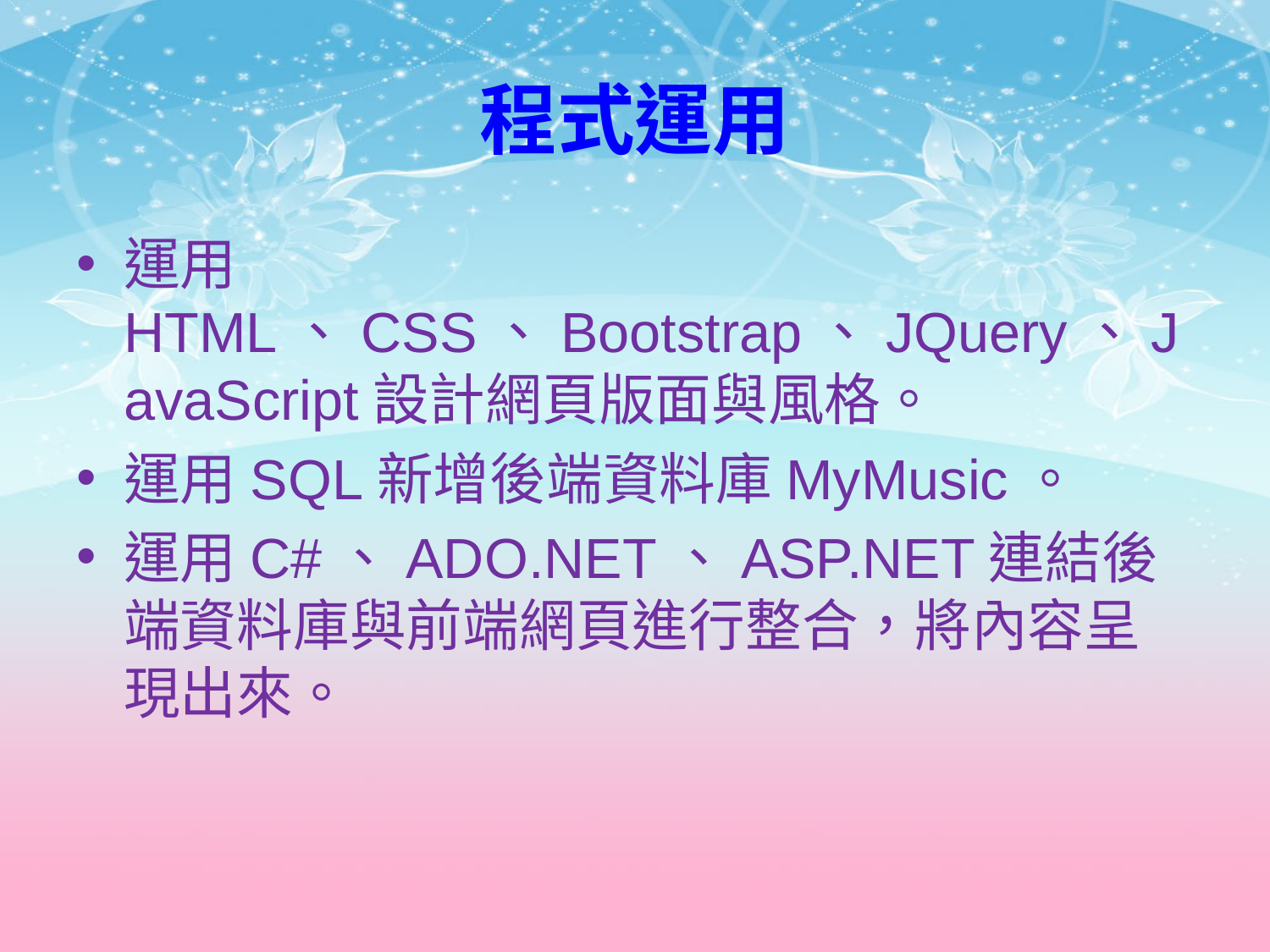

# 程式運用
運用HTML、CSS、Bootstrap、JQuery、JavaScript設計網頁版面與風格。
運用SQL新增後端資料庫MyMusic。
運用C#、ADO.NET、ASP.NET連結後端資料庫與前端網頁進行整合，將內容呈現出來。